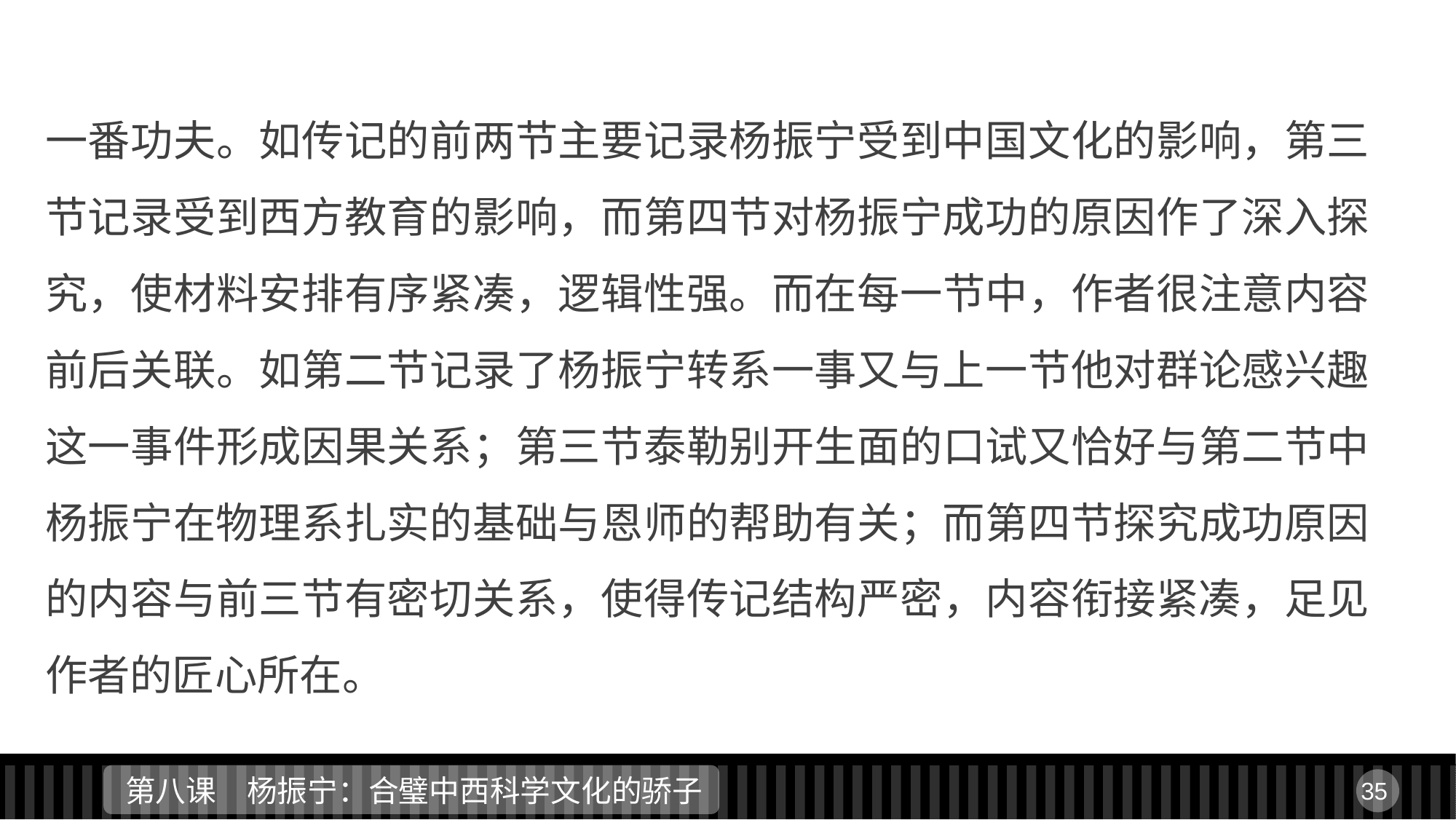

一番功夫。如传记的前两节主要记录杨振宁受到中国文化的影响，第三节记录受到西方教育的影响，而第四节对杨振宁成功的原因作了深入探究，使材料安排有序紧凑，逻辑性强。而在每一节中，作者很注意内容前后关联。如第二节记录了杨振宁转系一事又与上一节他对群论感兴趣这一事件形成因果关系；第三节泰勒别开生面的口试又恰好与第二节中杨振宁在物理系扎实的基础与恩师的帮助有关；而第四节探究成功原因的内容与前三节有密切关系，使得传记结构严密，内容衔接紧凑，足见作者的匠心所在。